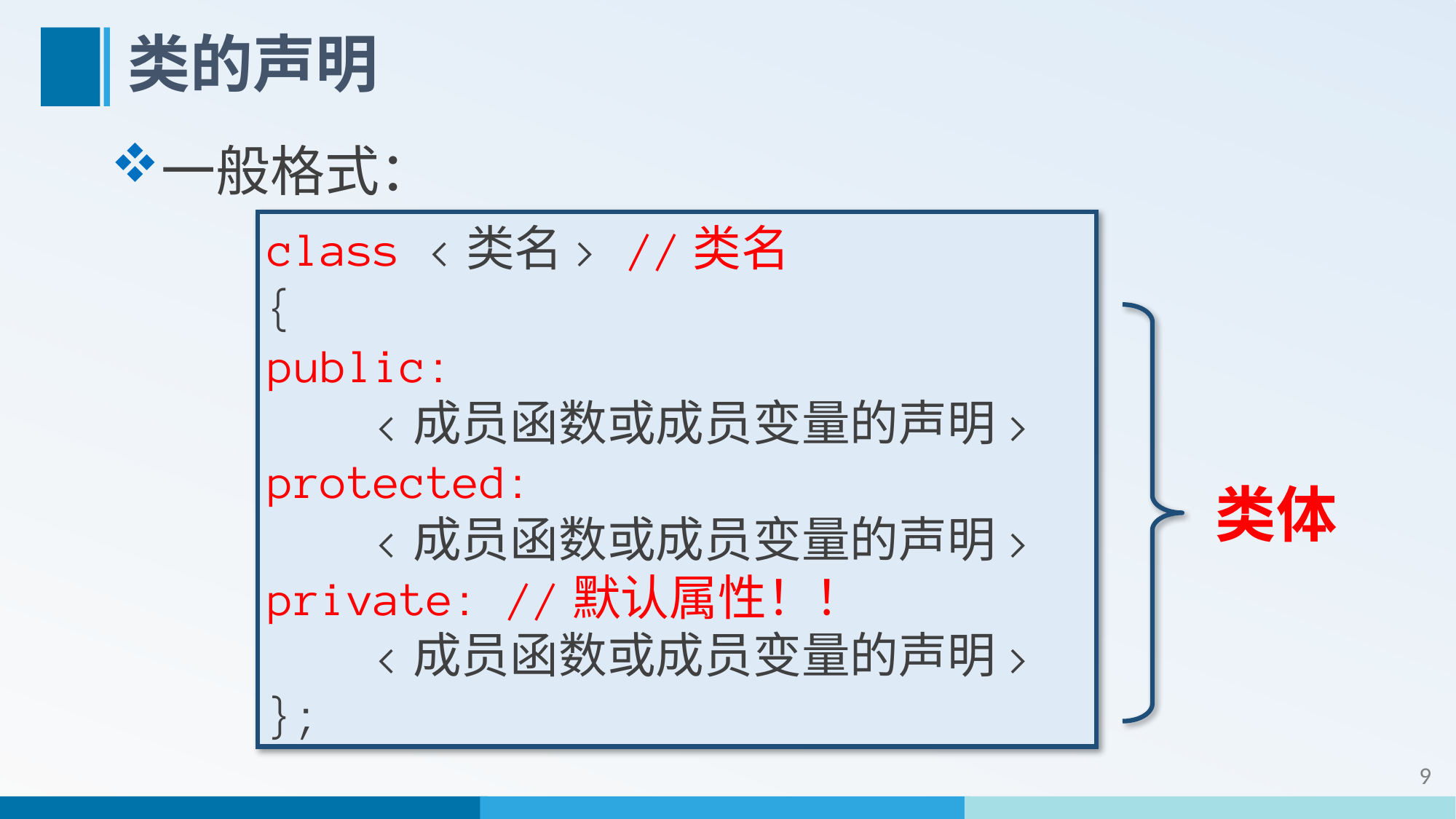

# 类的声明
一般格式：
class <类名> //类名
{
public:
    <成员函数或成员变量的声明>
protected:
    <成员函数或成员变量的声明>
private: //默认属性！！
    <成员函数或成员变量的声明>
};

类体